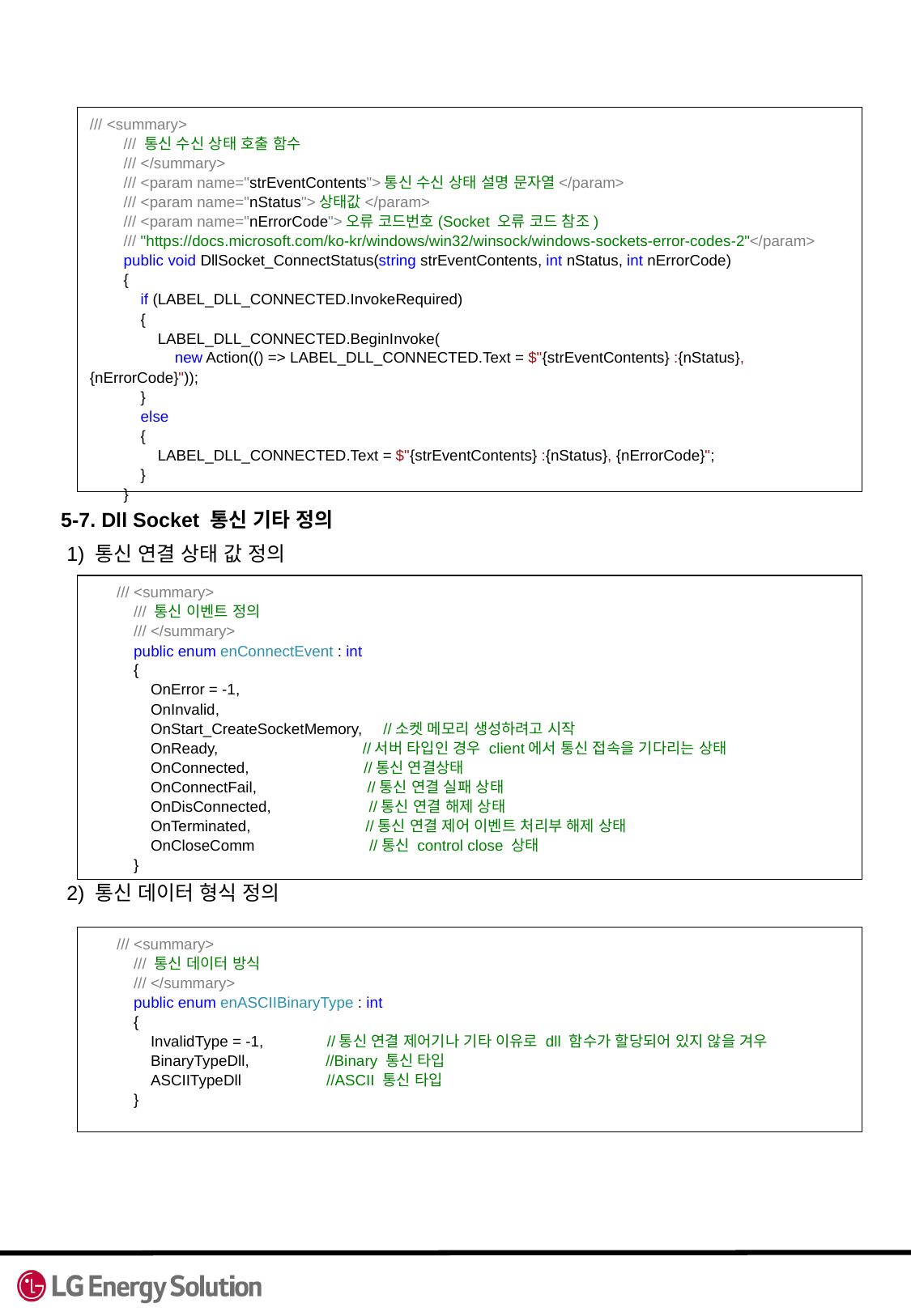

5-7. Dll Socket 통신 기타 정의
   1) 통신 연결 상태 값 정의

   2) 통신 데이터 형식 정의

/// <summary>
        /// 통신 수신 상태 호출 함수
        /// </summary>
        /// <param name="strEventContents">통신 수신 상태 설명 문자열</param>
        /// <param name="nStatus">상태값</param>
        /// <param name="nErrorCode">오류 코드번호(Socket 오류 코드 참조)
        /// "https://docs.microsoft.com/ko-kr/windows/win32/winsock/windows-sockets-error-codes-2"</param>
        public void DllSocket_ConnectStatus(string strEventContents, int nStatus, int nErrorCode)
        {
            if (LABEL_DLL_CONNECTED.InvokeRequired)
            {
                LABEL_DLL_CONNECTED.BeginInvoke(
                    new Action(() => LABEL_DLL_CONNECTED.Text = $"{strEventContents} :{nStatus}, {nErrorCode}"));
            }
            else
            {
                LABEL_DLL_CONNECTED.Text = $"{strEventContents} :{nStatus}, {nErrorCode}";
            }
        }
/// <summary>
    /// 통신 이벤트 정의
    /// </summary>
    public enum enConnectEvent : int
    {
        OnError = -1,
        OnInvalid,
        OnStart_CreateSocketMemory,     //소켓 메모리 생성하려고 시작
        OnReady,                                  //서버 타입인 경우 client에서 통신 접속을 기다리는 상태
        OnConnected,                           //통신 연결상태
        OnConnectFail,                          //통신 연결 실패 상태
        OnDisConnected,                       //통신 연결 해제 상태
        OnTerminated,                           //통신 연결 제어 이벤트 처리부 해제 상태
        OnCloseComm                           //통신 control close 상태
    }
/// <summary>
    /// 통신 데이터 방식
    /// </summary>
    public enum enASCIIBinaryType : int
    {
        InvalidType = -1,               //통신 연결 제어기나 기타 이유로 dll 함수가 할당되어 있지 않을 겨우
        BinaryTypeDll,                  //Binary 통신 타입
        ASCIITypeDll                    //ASCII 통신 타입
    }